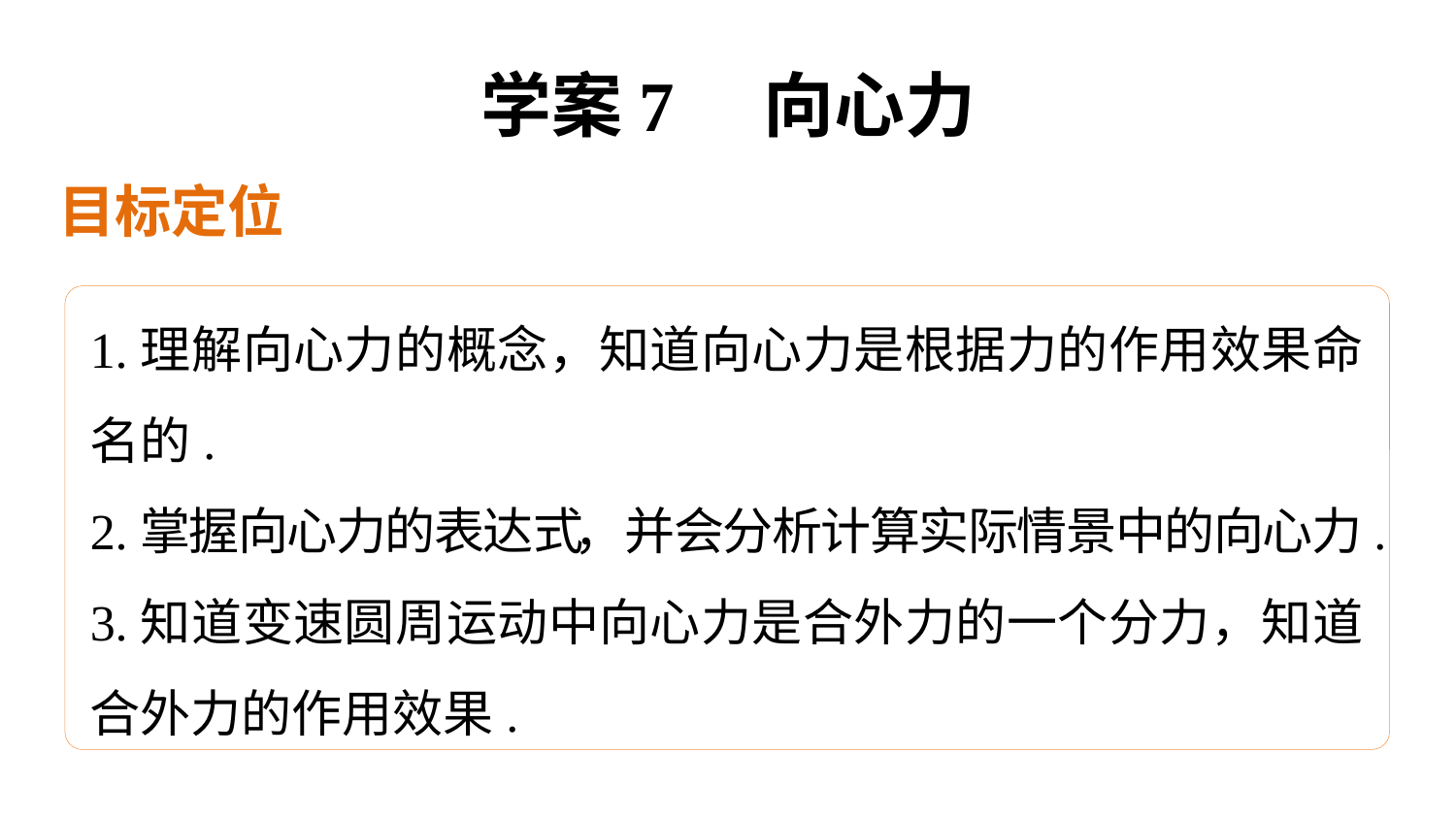

学案7　向心力
目标定位
1.理解向心力的概念，知道向心力是根据力的作用效果命名的.
2.掌握向心力的表达式，并会分析计算实际情景中的向心力.
3.知道变速圆周运动中向心力是合外力的一个分力，知道合外力的作用效果.